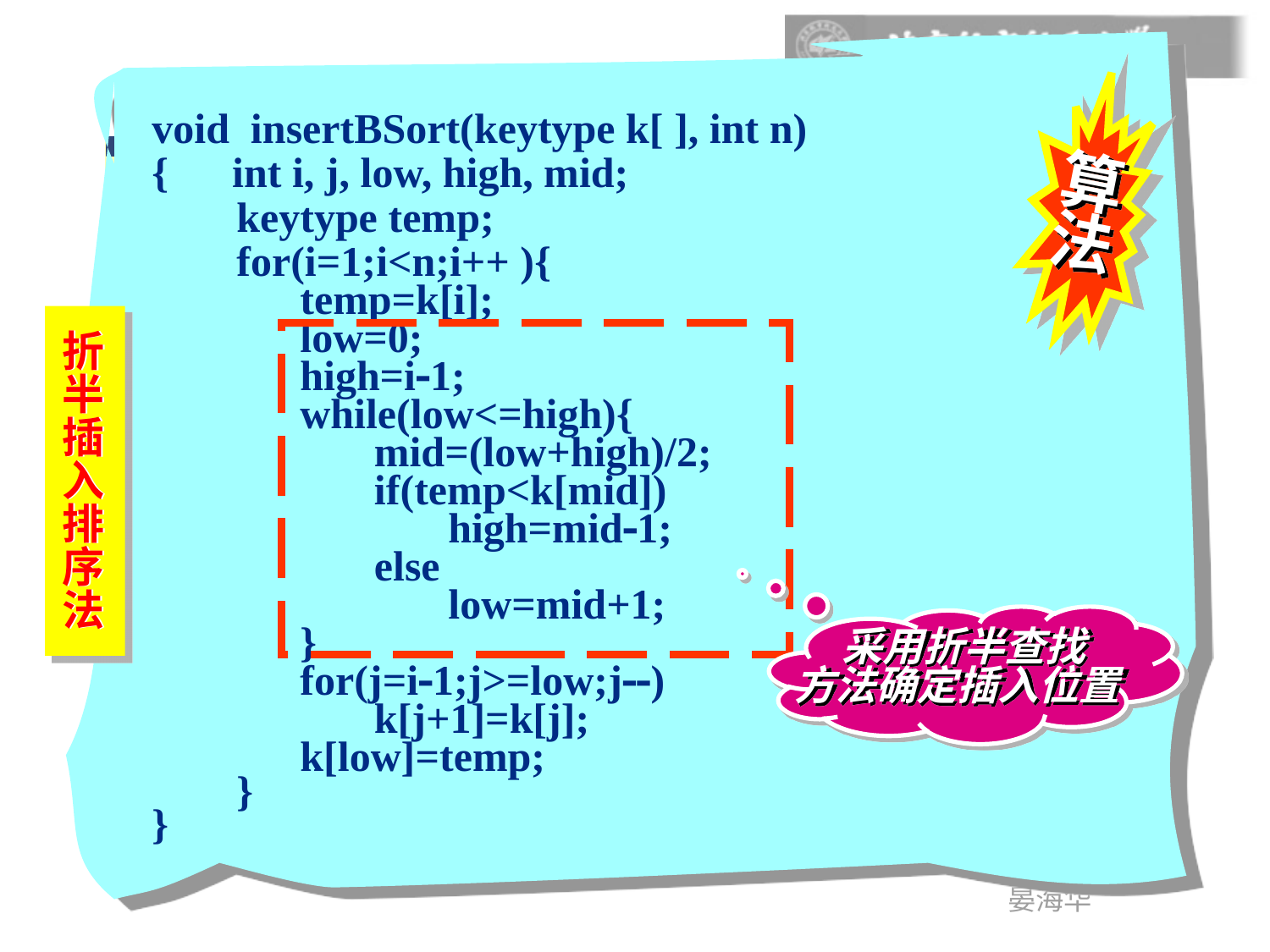

void  insertBSort(keytype k[ ], int n)
{      int i, j, low, high, mid;
        keytype temp;
        for(i=1;i<n;i++ ){
              temp=k[i];
              low=0;
              high=i−1;
              while(low<=high){
                     mid=(low+high)/2;
                     if(temp<k[mid])
                            high=mid−1;
                     else
                            low=mid+1;
              }
              for(j=i−1;j>=low;j−−)
                     k[j+1]=k[j];
              k[low]=temp;
        }
}

算
法

折
半
插
入
排
序
法

    采用折半查找
方法确定插入位置